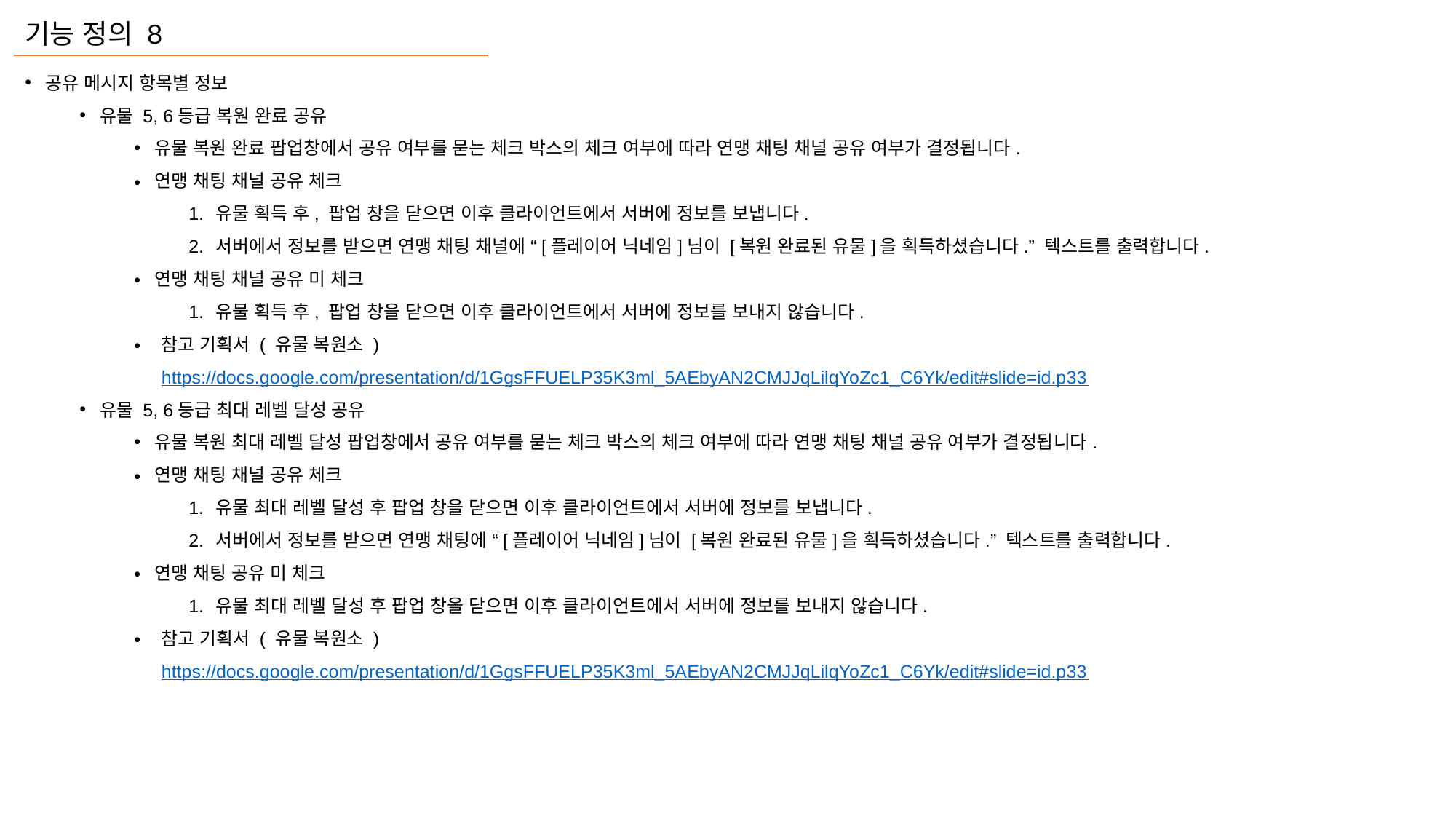

기능 정의 8
공유 메시지 항목별 정보
유물 5, 6등급 복원 완료 공유
유물 복원 완료 팝업창에서 공유 여부를 묻는 체크 박스의 체크 여부에 따라 연맹 채팅 채널 공유 여부가 결정됩니다.
연맹 채팅 채널 공유 체크
유물 획득 후, 팝업 창을 닫으면 이후 클라이언트에서 서버에 정보를 보냅니다.
서버에서 정보를 받으면 연맹 채팅 채널에 “[플레이어 닉네임]님이 [복원 완료된 유물]을 획득하셨습니다.” 텍스트를 출력합니다.
연맹 채팅 채널 공유 미 체크
유물 획득 후, 팝업 창을 닫으면 이후 클라이언트에서 서버에 정보를 보내지 않습니다.
참고 기획서 ( 유물 복원소 )
https://docs.google.com/presentation/d/1GgsFFUELP35K3ml_5AEbyAN2CMJJqLilqYoZc1_C6Yk/edit#slide=id.p33
유물 5, 6등급 최대 레벨 달성 공유
유물 복원 최대 레벨 달성 팝업창에서 공유 여부를 묻는 체크 박스의 체크 여부에 따라 연맹 채팅 채널 공유 여부가 결정됩니다.
연맹 채팅 채널 공유 체크
유물 최대 레벨 달성 후 팝업 창을 닫으면 이후 클라이언트에서 서버에 정보를 보냅니다.
서버에서 정보를 받으면 연맹 채팅에 “[플레이어 닉네임]님이 [복원 완료된 유물]을 획득하셨습니다.” 텍스트를 출력합니다.
연맹 채팅 공유 미 체크
유물 최대 레벨 달성 후 팝업 창을 닫으면 이후 클라이언트에서 서버에 정보를 보내지 않습니다.
참고 기획서 ( 유물 복원소 )
https://docs.google.com/presentation/d/1GgsFFUELP35K3ml_5AEbyAN2CMJJqLilqYoZc1_C6Yk/edit#slide=id.p33